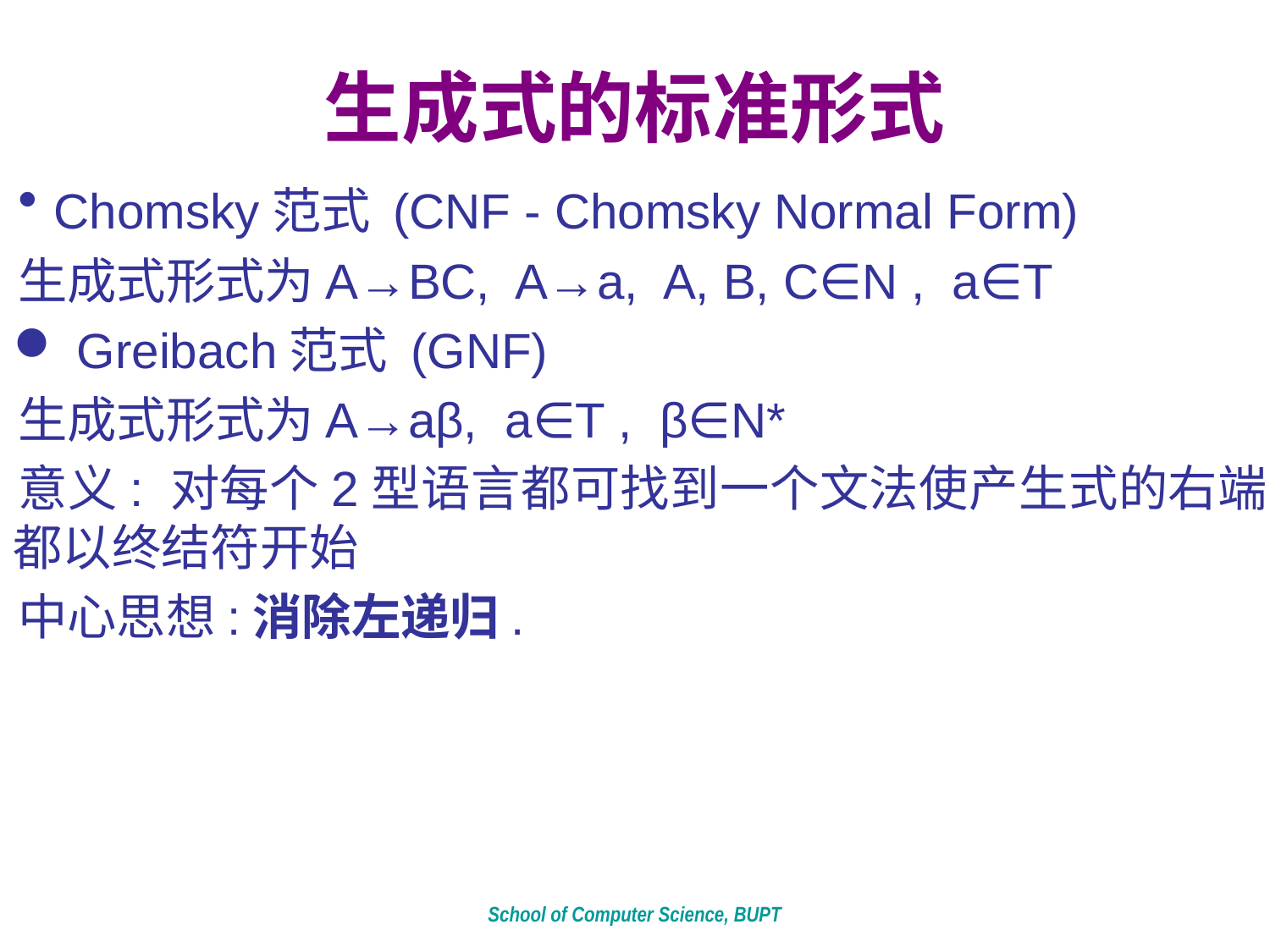

# 生成式的标准形式
 Chomsky范式 (CNF - Chomsky Normal Form)
生成式形式为A→BC,  A→a,  A, B, C∈N ,  a∈T
Greibach范式 (GNF)
生成式形式为A→aβ,  a∈T ,  β∈N*
意义: 对每个2型语言都可找到一个文法使产生式的右端都以终结符开始
中心思想:消除左递归.

6

School of Computer Science, BUPT